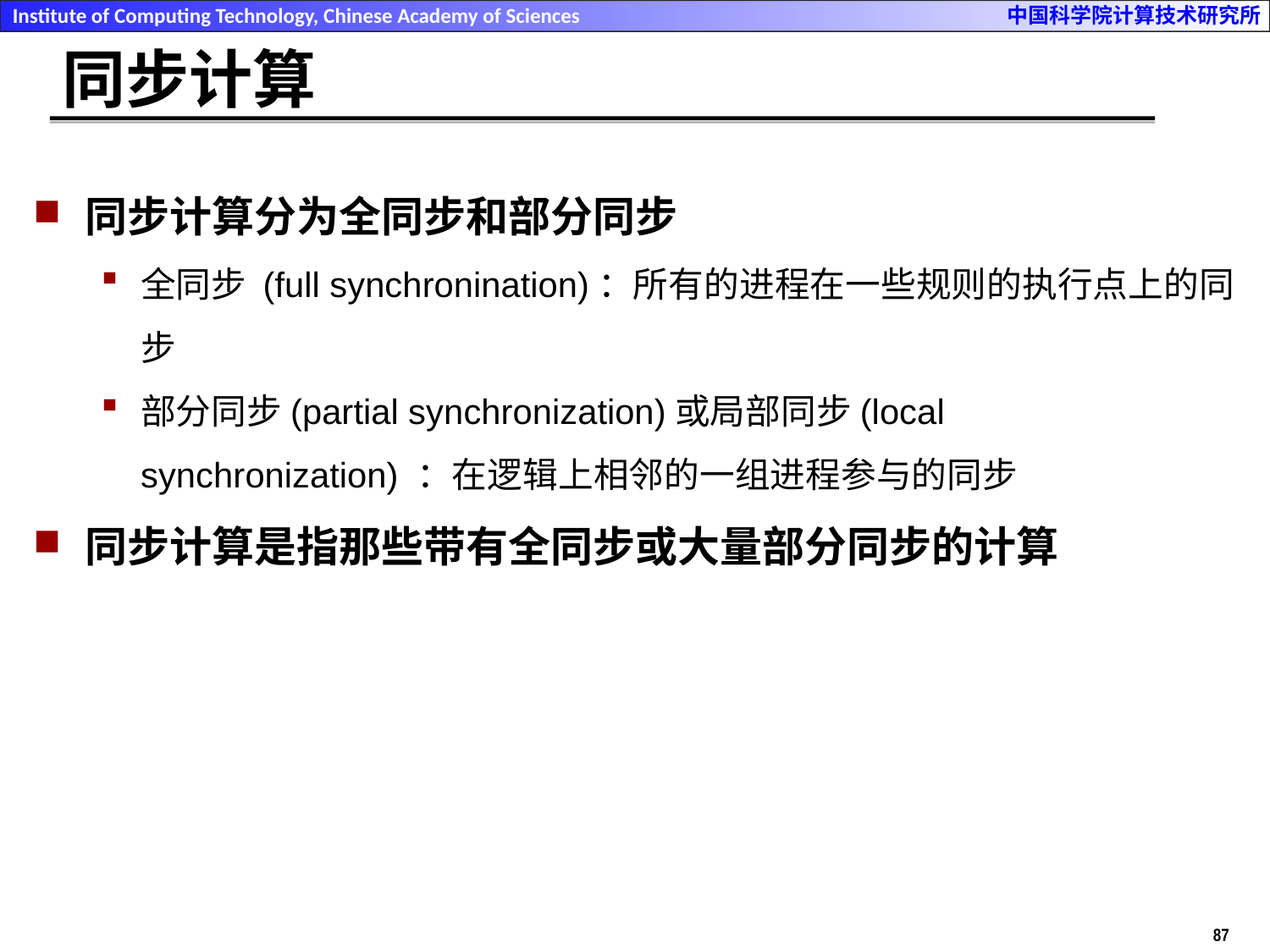

# 同步计算
同步计算分为全同步和部分同步
全同步 (full synchronination)：所有的进程在一些规则的执行点上的同步
部分同步(partial synchronization)或局部同步(local synchronization) ：在逻辑上相邻的一组进程参与的同步
同步计算是指那些带有全同步或大量部分同步的计算